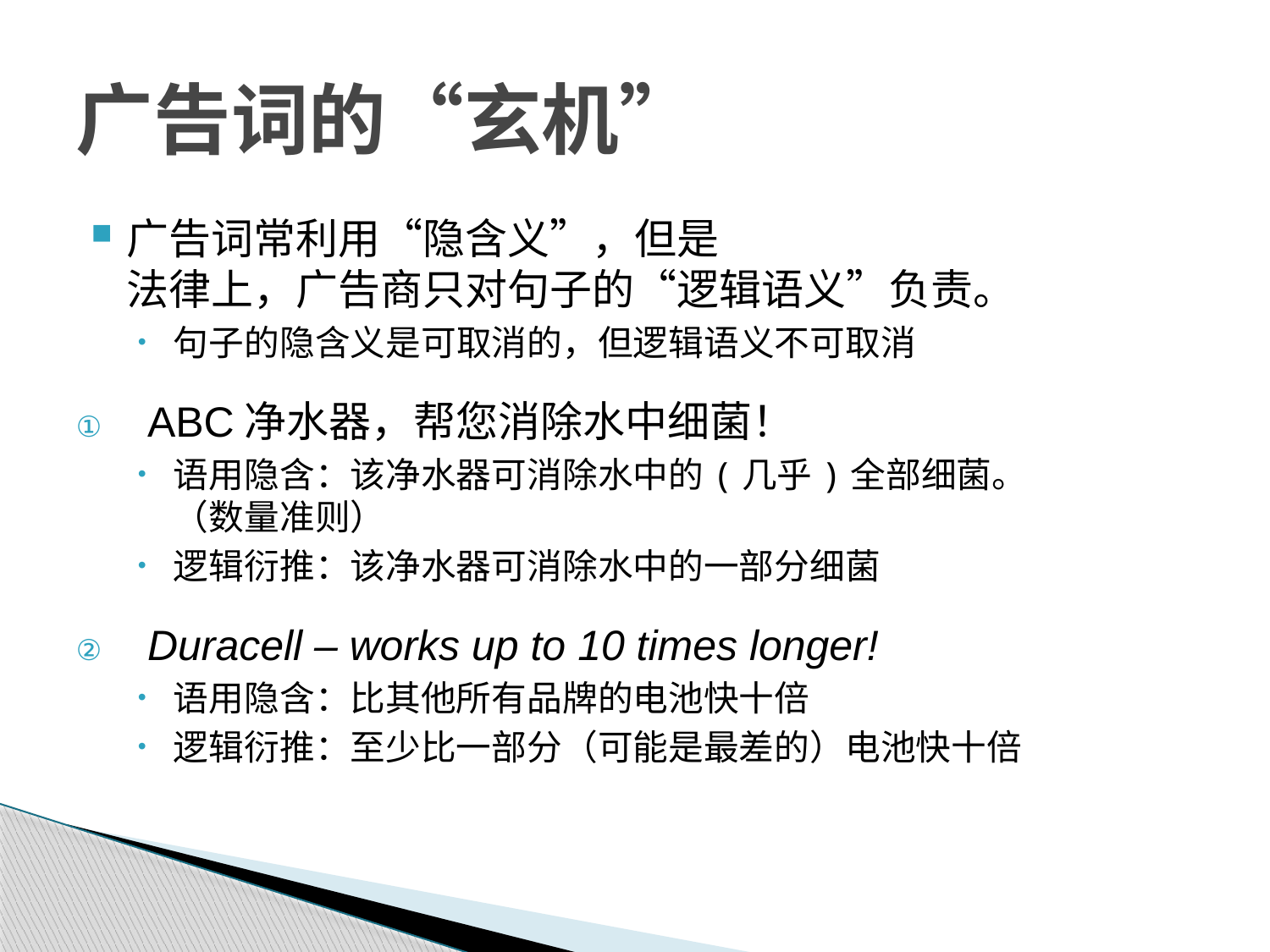

# 广告词的“玄机”
广告词常利用“隐含义”，但是
法律上，广告商只对句子的“逻辑语义”负责。
句子的隐含义是可取消的，但逻辑语义不可取消
ABC净水器，帮您消除水中细菌！
语用隐含：该净水器可消除水中的(几乎)全部细菌。
（数量准则）
逻辑衍推：该净水器可消除水中的一部分细菌
Duracell – works up to 10 times longer!
语用隐含：比其他所有品牌的电池快十倍
逻辑衍推：至少比一部分（可能是最差的）电池快十倍